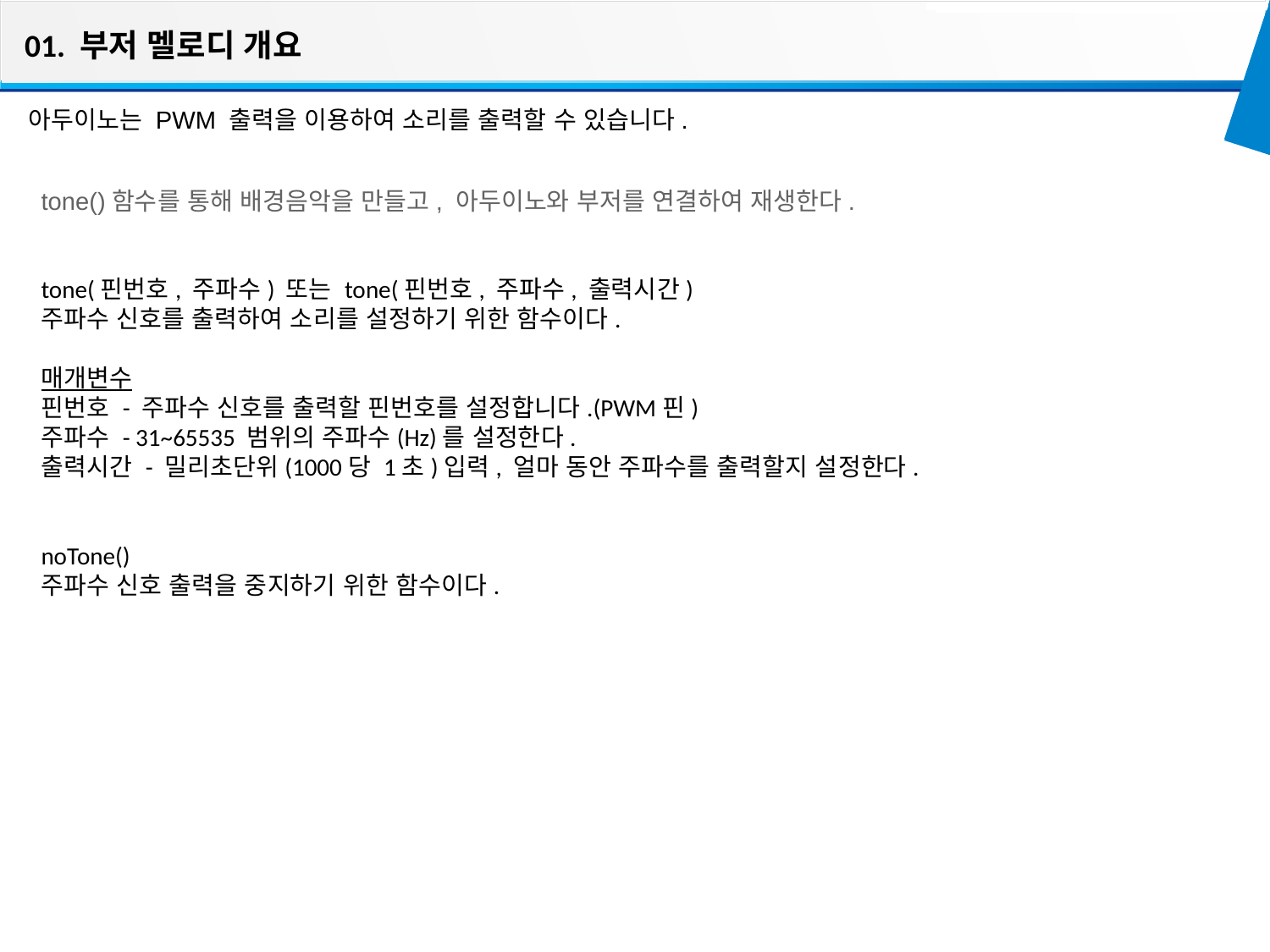

01. 부저 멜로디 개요

아두이노는 PWM 출력을 이용하여 소리를 출력할 수 있습니다.
tone()함수를 통해 배경음악을 만들고, 아두이노와 부저를 연결하여 재생한다.
tone(핀번호, 주파수) 또는 tone(핀번호, 주파수, 출력시간)
주파수 신호를 출력하여 소리를 설정하기 위한 함수이다.

매개변수
핀번호 - 주파수 신호를 출력할 핀번호를 설정합니다.(PWM핀)
주파수 - 31~65535 범위의 주파수(Hz)를 설정한다.
출력시간 - 밀리초단위(1000당 1초)입력, 얼마 동안 주파수를 출력할지 설정한다.

noTone()
주파수 신호 출력을 중지하기 위한 함수이다.